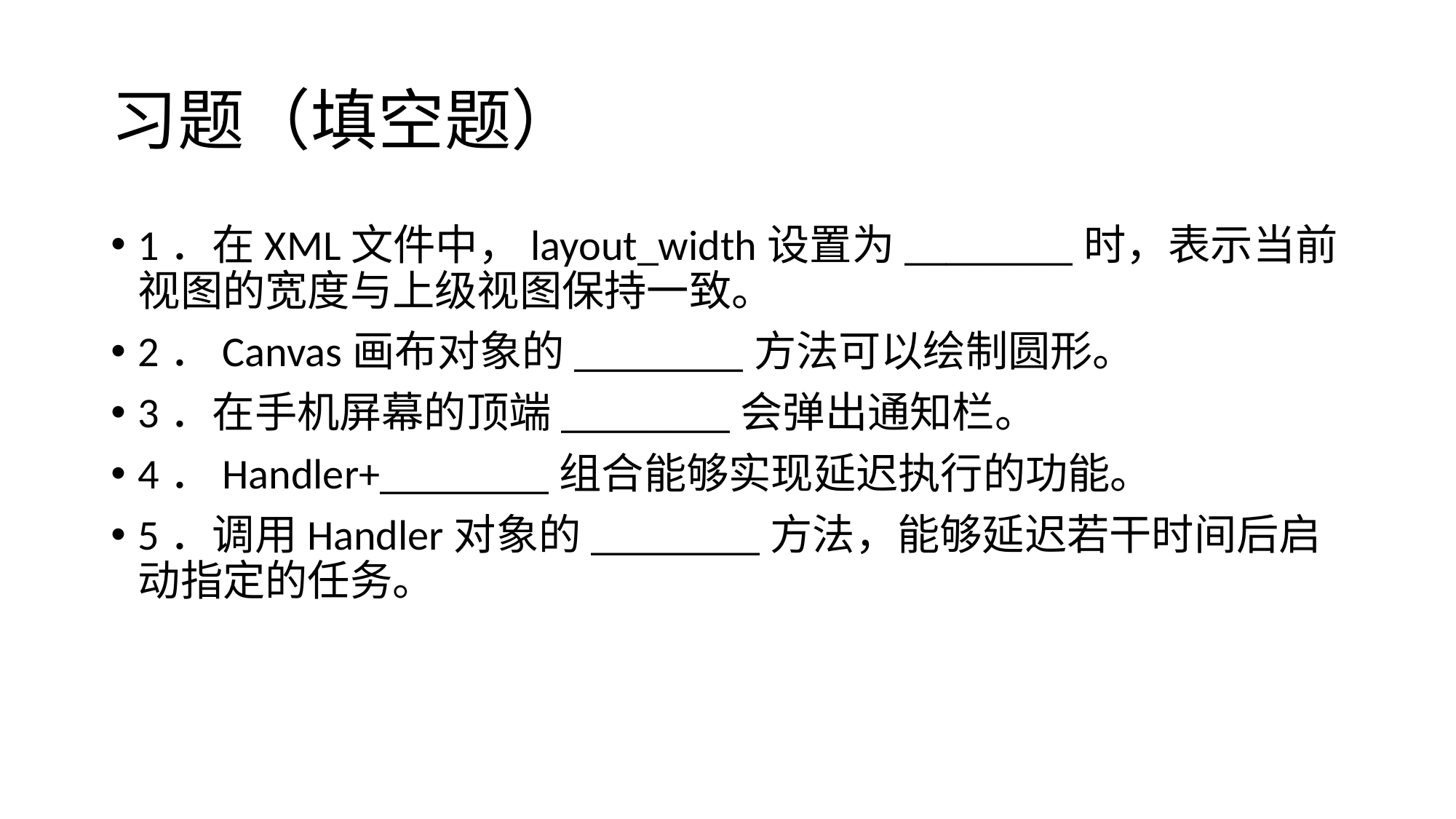

# 习题（填空题）
1．在XML文件中，layout_width设置为________时，表示当前视图的宽度与上级视图保持一致。
2．Canvas画布对象的________方法可以绘制圆形。
3．在手机屏幕的顶端________会弹出通知栏。
4．Handler+________组合能够实现延迟执行的功能。
5．调用Handler对象的________方法，能够延迟若干时间后启动指定的任务。